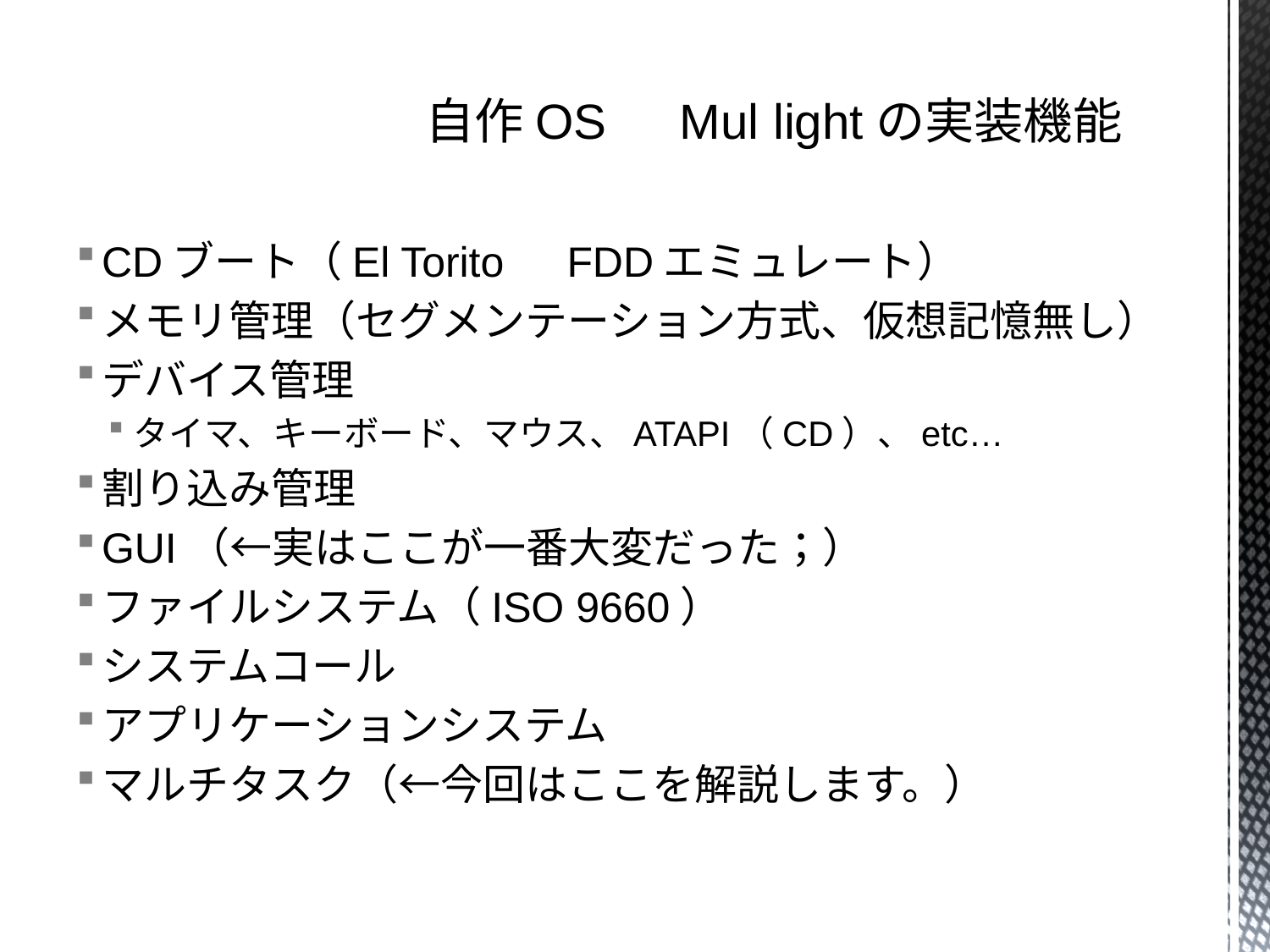

# 自作OS　Mul lightの実装機能
CDブート（El Torito　FDDエミュレート）
メモリ管理（セグメンテーション方式、仮想記憶無し）
デバイス管理
タイマ、キーボード、マウス、ATAPI（CD）、etc…
割り込み管理
GUI（←実はここが一番大変だった；）
ファイルシステム（ISO 9660）
システムコール
アプリケーションシステム
マルチタスク（←今回はここを解説します。）